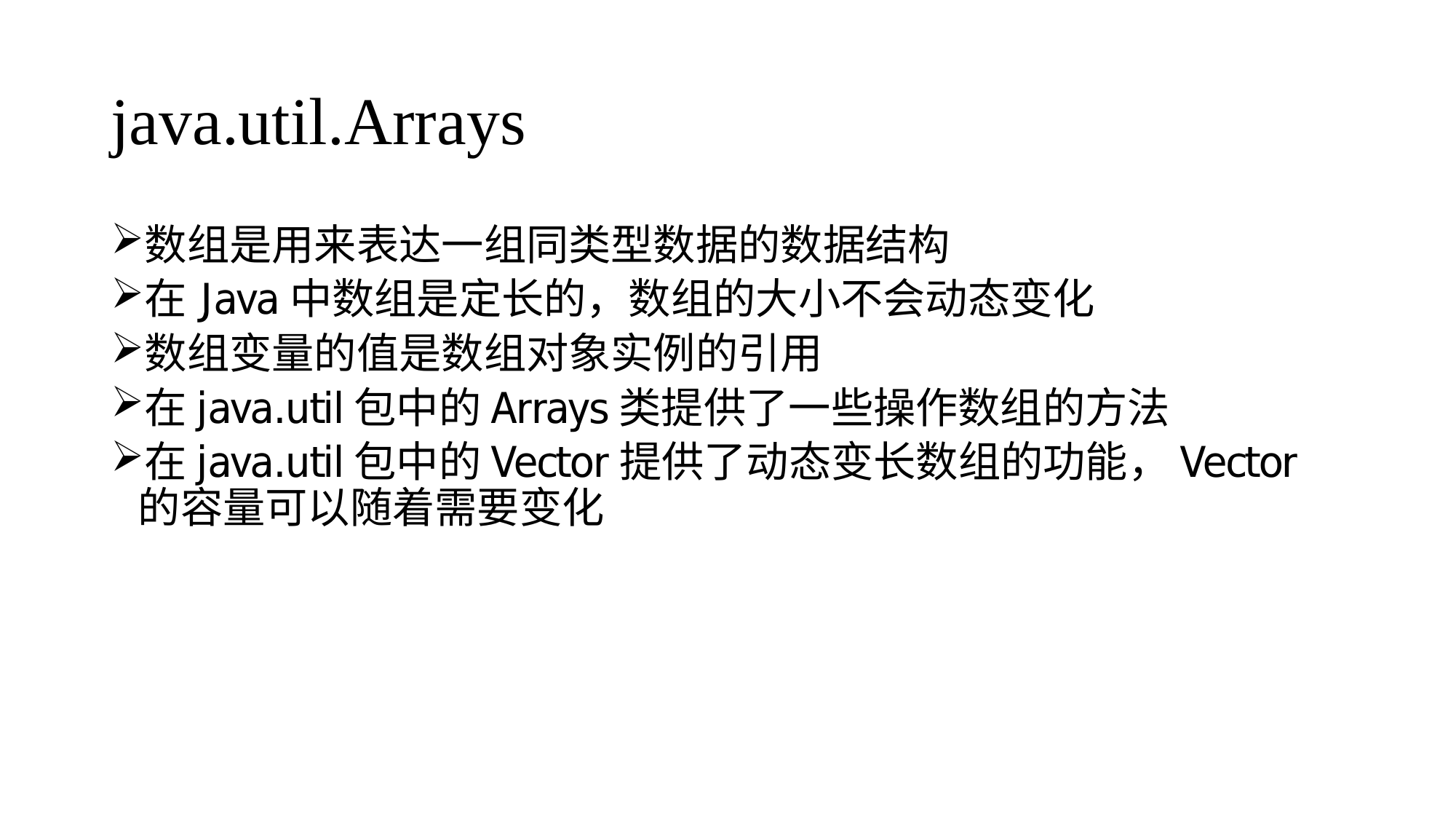

# java.util.Arrays
数组是用来表达一组同类型数据的数据结构
在Java中数组是定长的，数组的大小不会动态变化
数组变量的值是数组对象实例的引用
在java.util包中的Arrays类提供了一些操作数组的方法
在java.util包中的Vector提供了动态变长数组的功能，Vector的容量可以随着需要变化